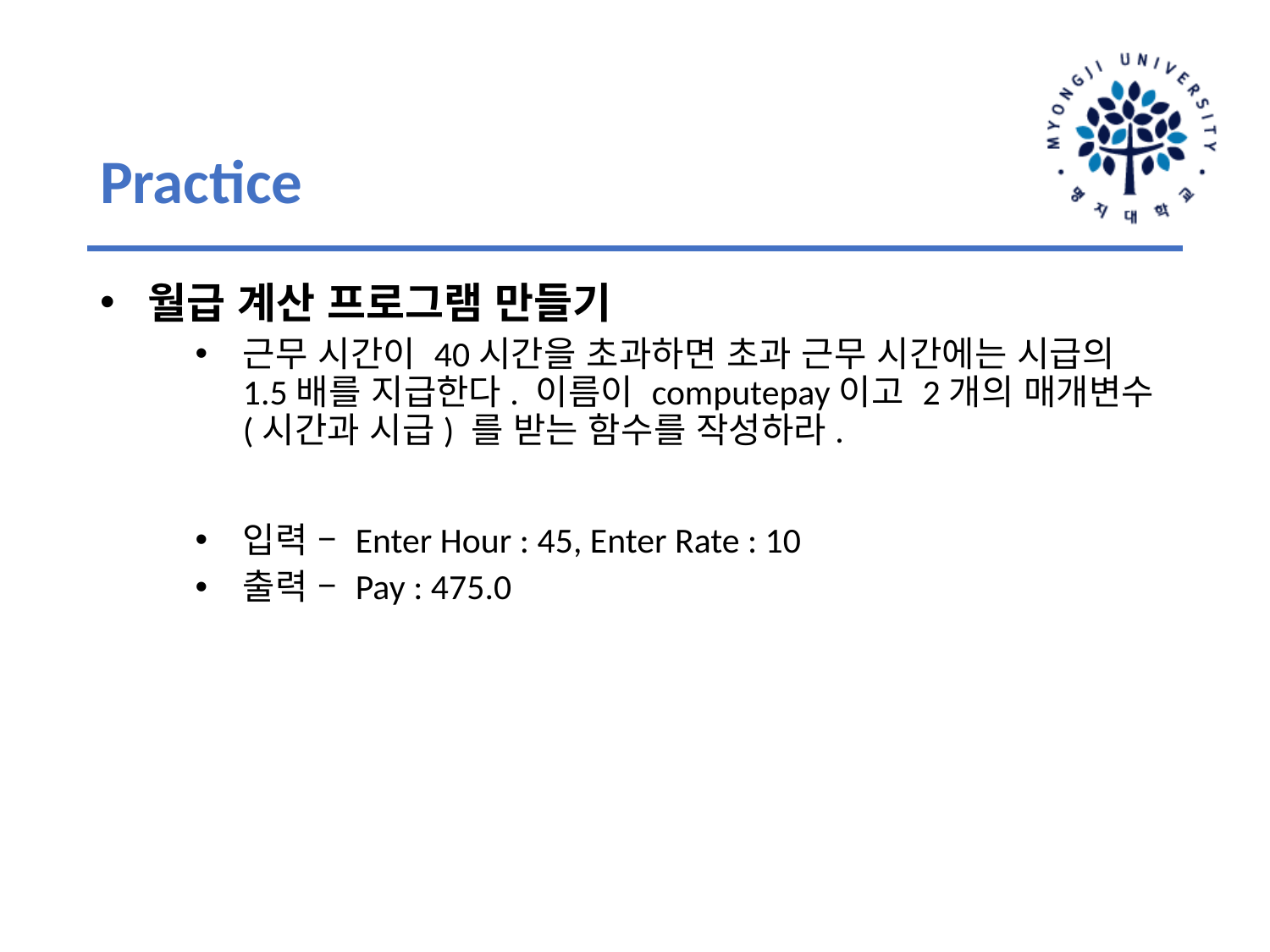

# Practice
월급 계산 프로그램 만들기
근무 시간이 40시간을 초과하면 초과 근무 시간에는 시급의 1.5배를 지급한다. 이름이 computepay이고 2개의 매개변수 (시간과 시급) 를 받는 함수를 작성하라.

입력 – Enter Hour : 45, Enter Rate : 10
출력 – Pay : 475.0